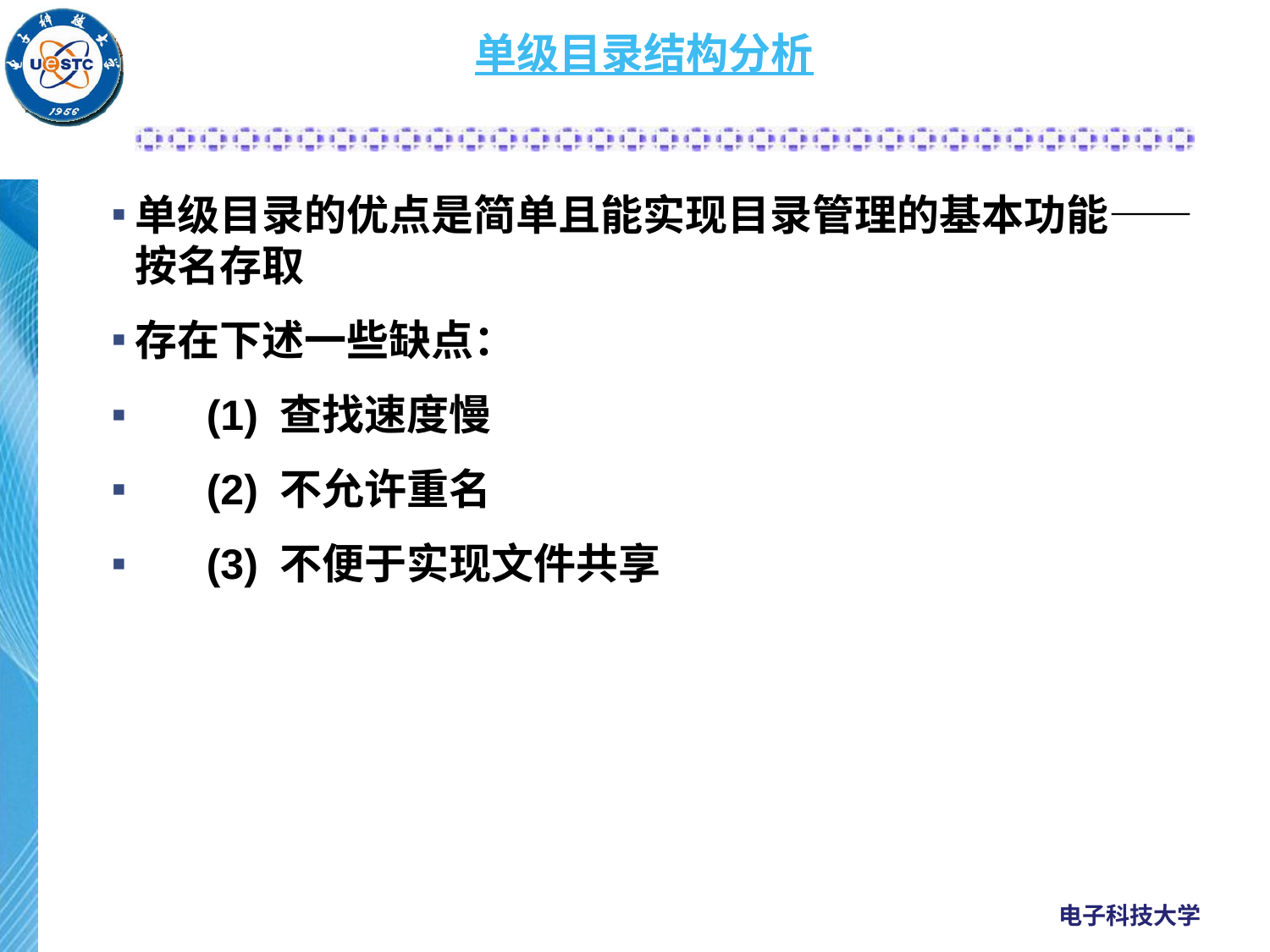

# 单级目录结构分析
单级目录的优点是简单且能实现目录管理的基本功能——按名存取
存在下述一些缺点：
      (1) 查找速度慢
      (2) 不允许重名
      (3) 不便于实现文件共享